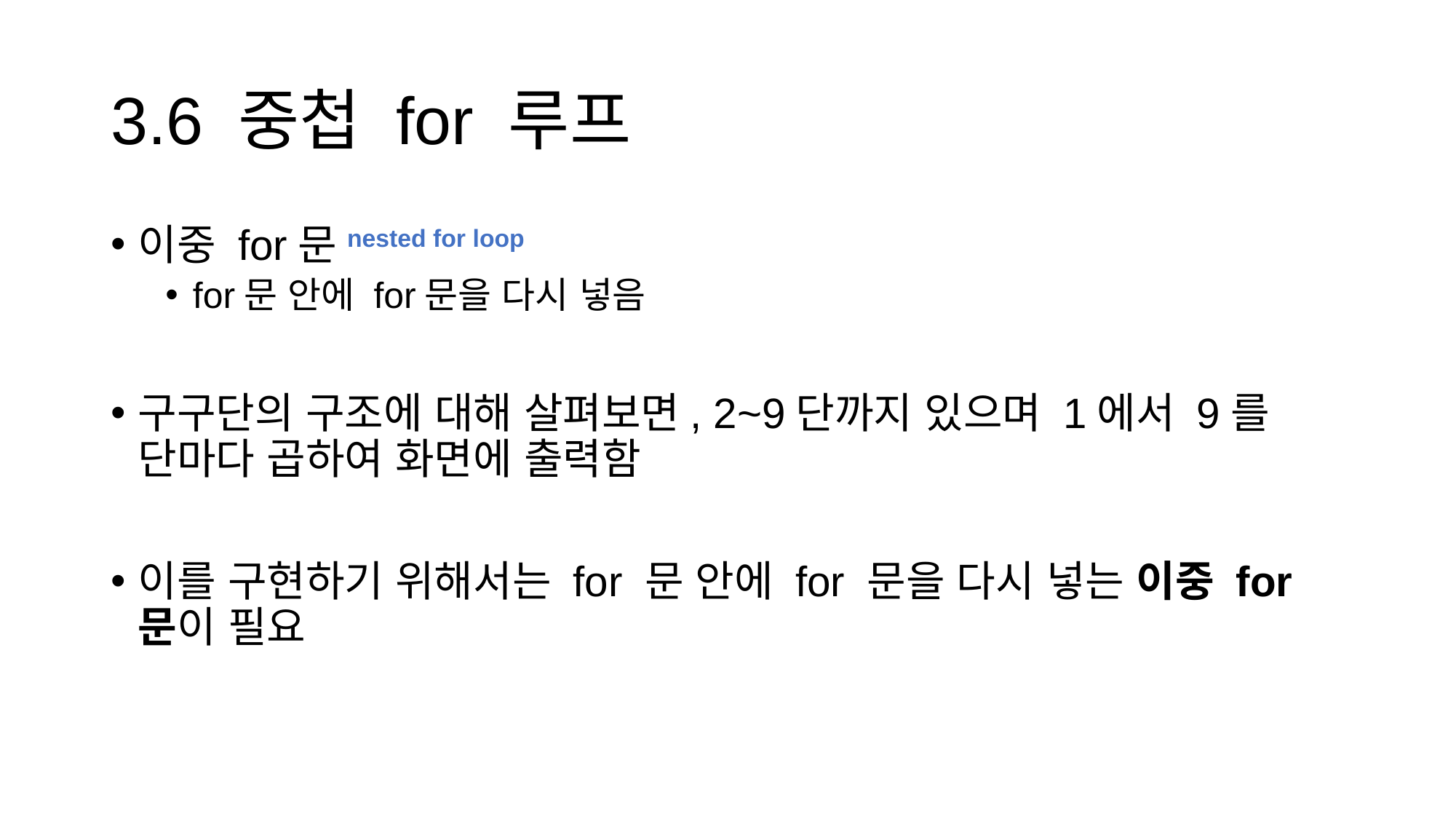

# 3.6 중첩 for 루프
이중 for문nested for loop
for문 안에 for문을 다시 넣음

구구단의 구조에 대해 살펴보면, 2~9단까지 있으며 1에서 9를 단마다 곱하여 화면에 출력함

이를 구현하기 위해서는 for 문 안에 for 문을 다시 넣는 이중 for문이 필요